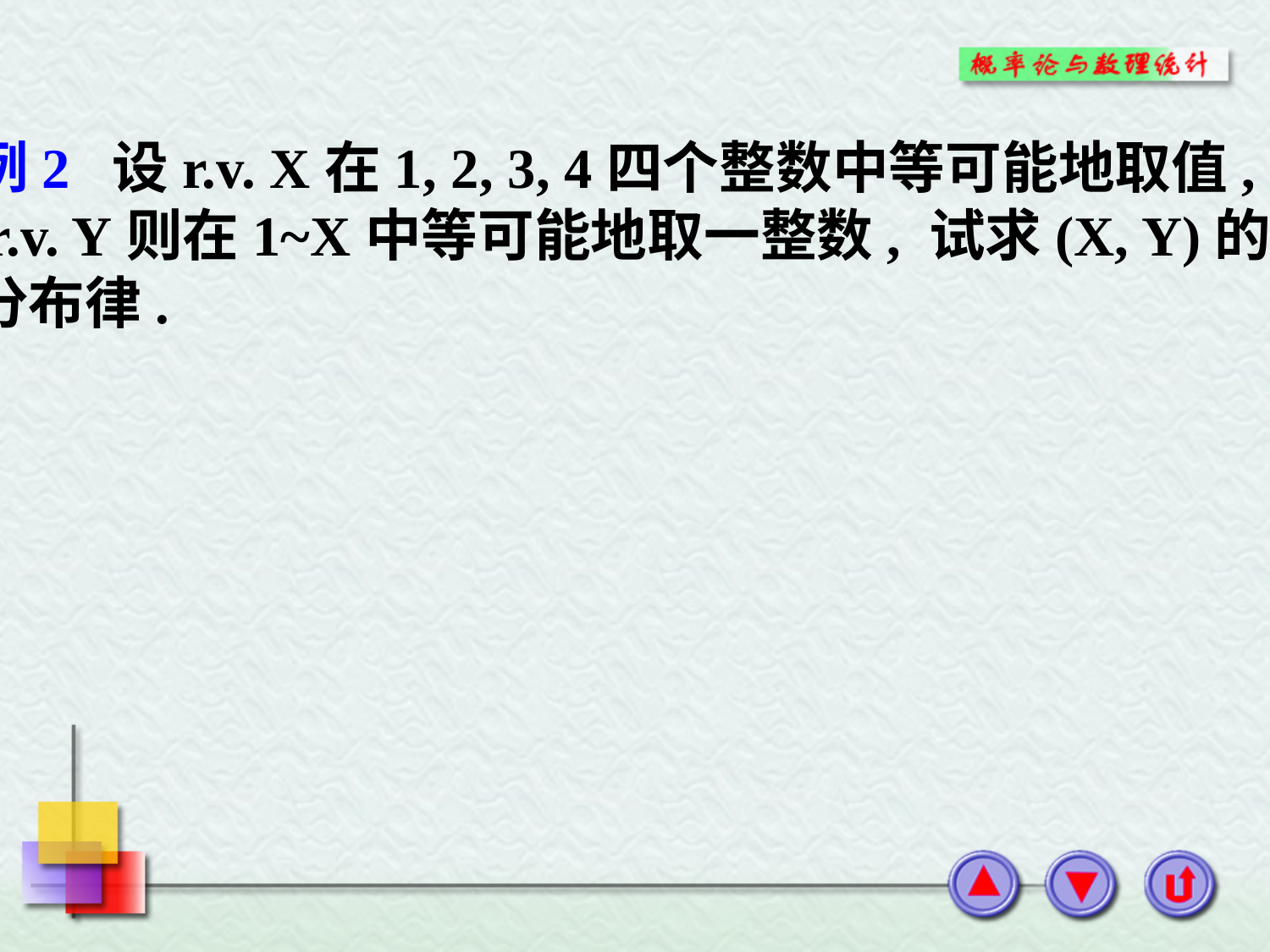

例2  设r.v. X在1, 2, 3, 4四个整数中等可能地取值,
 r.v. Y则在1~X中等可能地取一整数, 试求(X, Y)的
分布律.